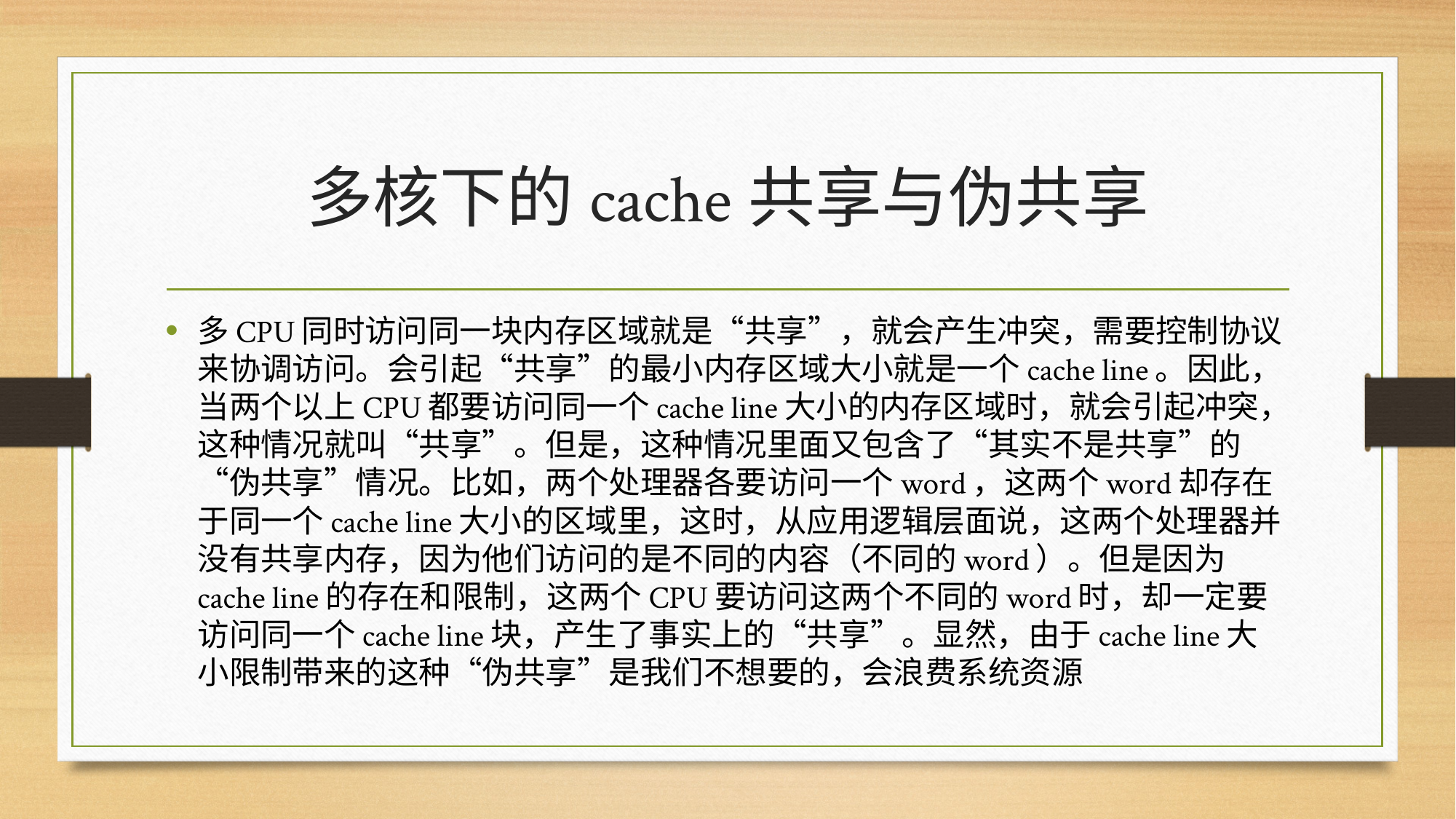

# 多核下的cache共享与伪共享
多CPU同时访问同一块内存区域就是“共享”，就会产生冲突，需要控制协议来协调访问。会引起“共享”的最小内存区域大小就是一个cache line。因此，当两个以上CPU都要访问同一个cache line大小的内存区域时，就会引起冲突，这种情况就叫“共享”。但是，这种情况里面又包含了“其实不是共享”的“伪共享”情况。比如，两个处理器各要访问一个word，这两个word却存在于同一个cache line大小的区域里，这时，从应用逻辑层面说，这两个处理器并没有共享内存，因为他们访问的是不同的内容（不同的word）。但是因为cache line的存在和限制，这两个CPU要访问这两个不同的word时，却一定要访问同一个cache line块，产生了事实上的“共享”。显然，由于cache line大小限制带来的这种“伪共享”是我们不想要的，会浪费系统资源